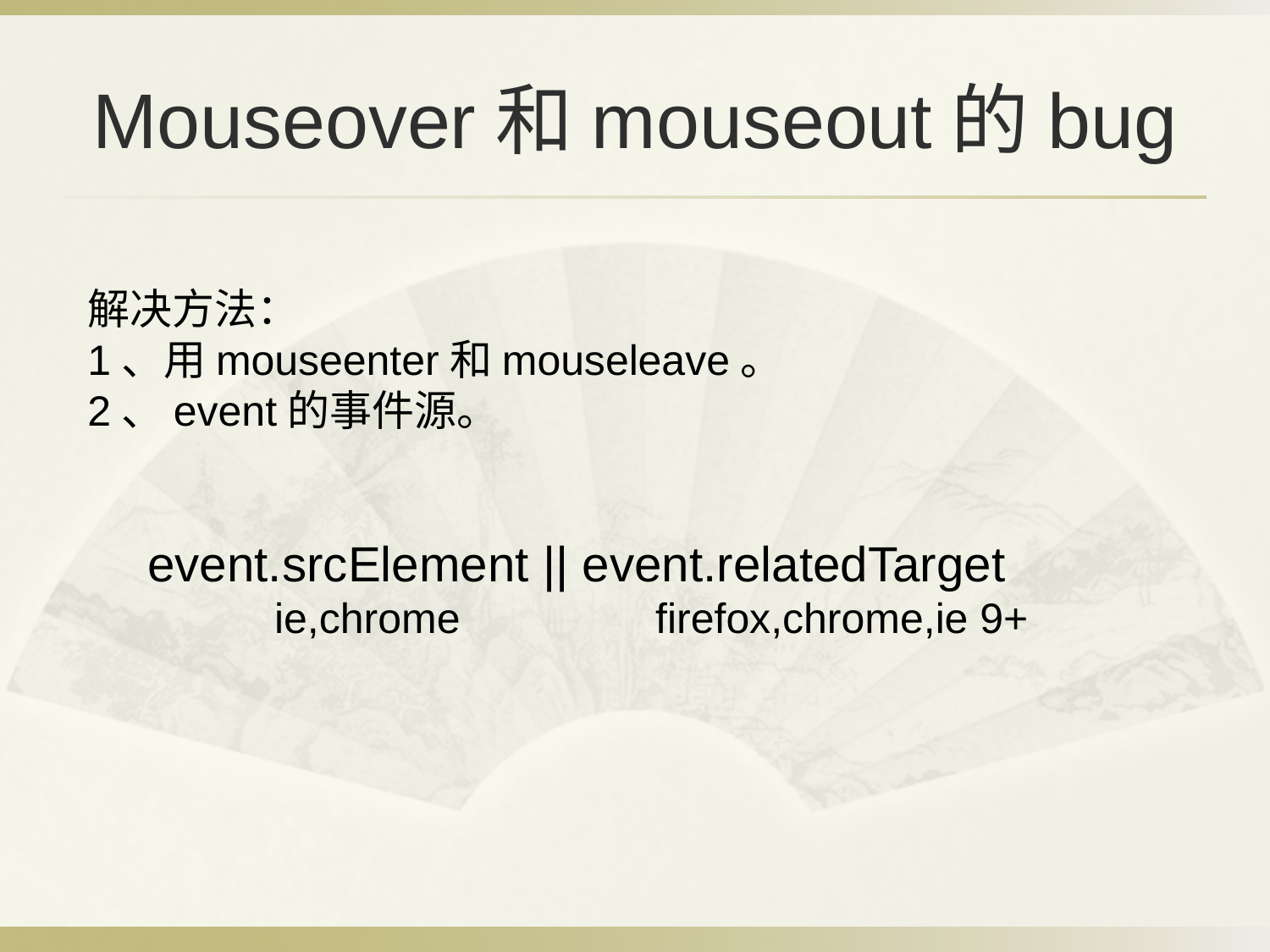

# Mouseover和mouseout的bug
解决方法：
1、用mouseenter和mouseleave。
2、event的事件源。
event.srcElement || event.relatedTarget
	ie,chrome		firefox,chrome,ie 9+